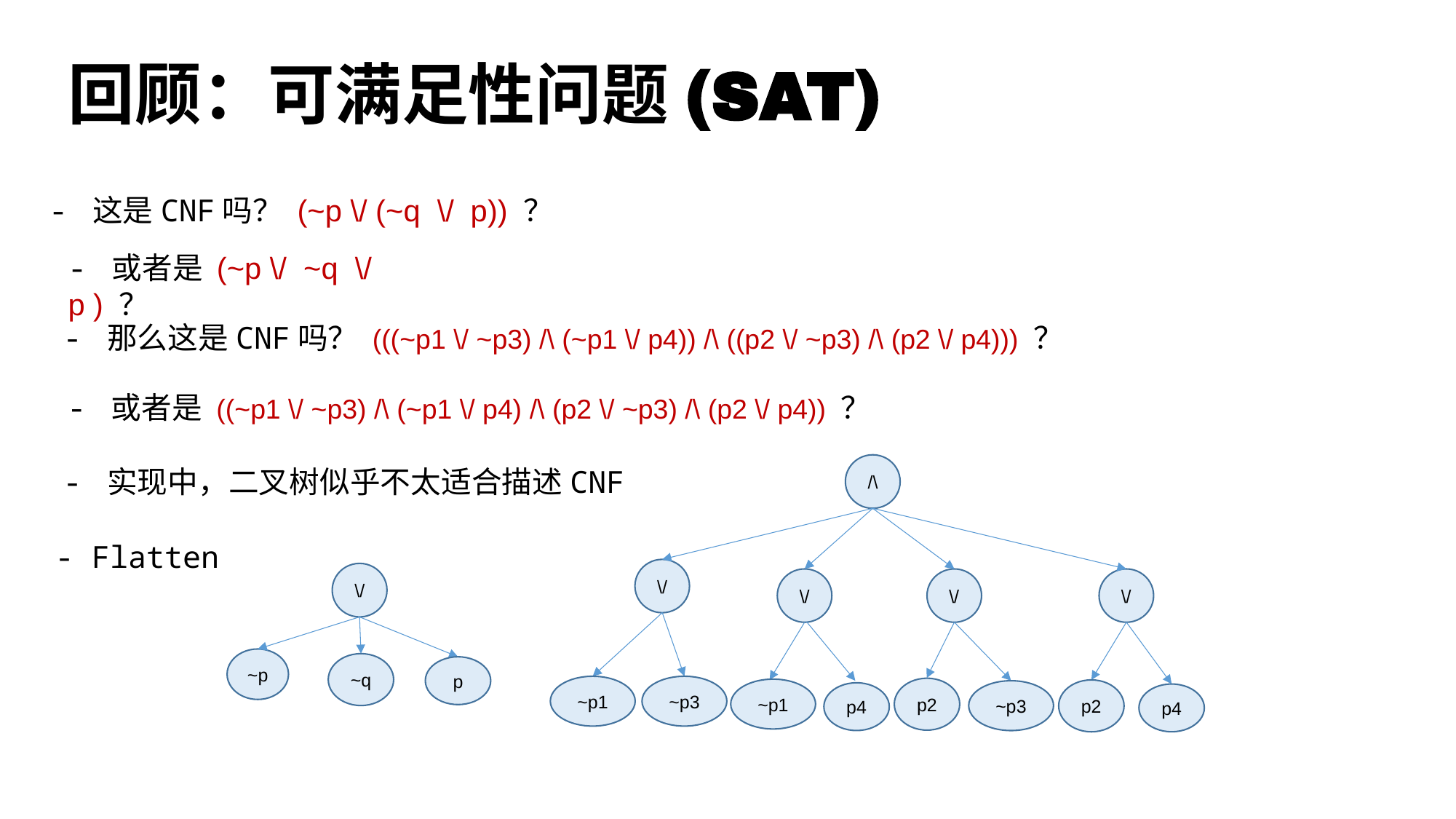

# 回顾：可满足性问题(SAT)
- 这是CNF吗？ (~p \/ (~q  \/  p)) ？
- 或者是 (~p \/  ~q  \/  p ) ？

- 那么这是CNF吗？ (((~p1 \/ ~p3) /\ (~p1 \/ p4)) /\ ((p2 \/ ~p3) /\ (p2 \/ p4))) ？
- 或者是 ((~p1 \/ ~p3) /\ (~p1 \/ p4) /\ (p2 \/ ~p3) /\ (p2 \/ p4)) ？
/\
- 实现中，二叉树似乎不太适合描述CNF
- Flatten
\/
\/
\/
\/
\/
~p
~q
p
~p1
~p3
p2
~p1
p2
~p3
p4
p4